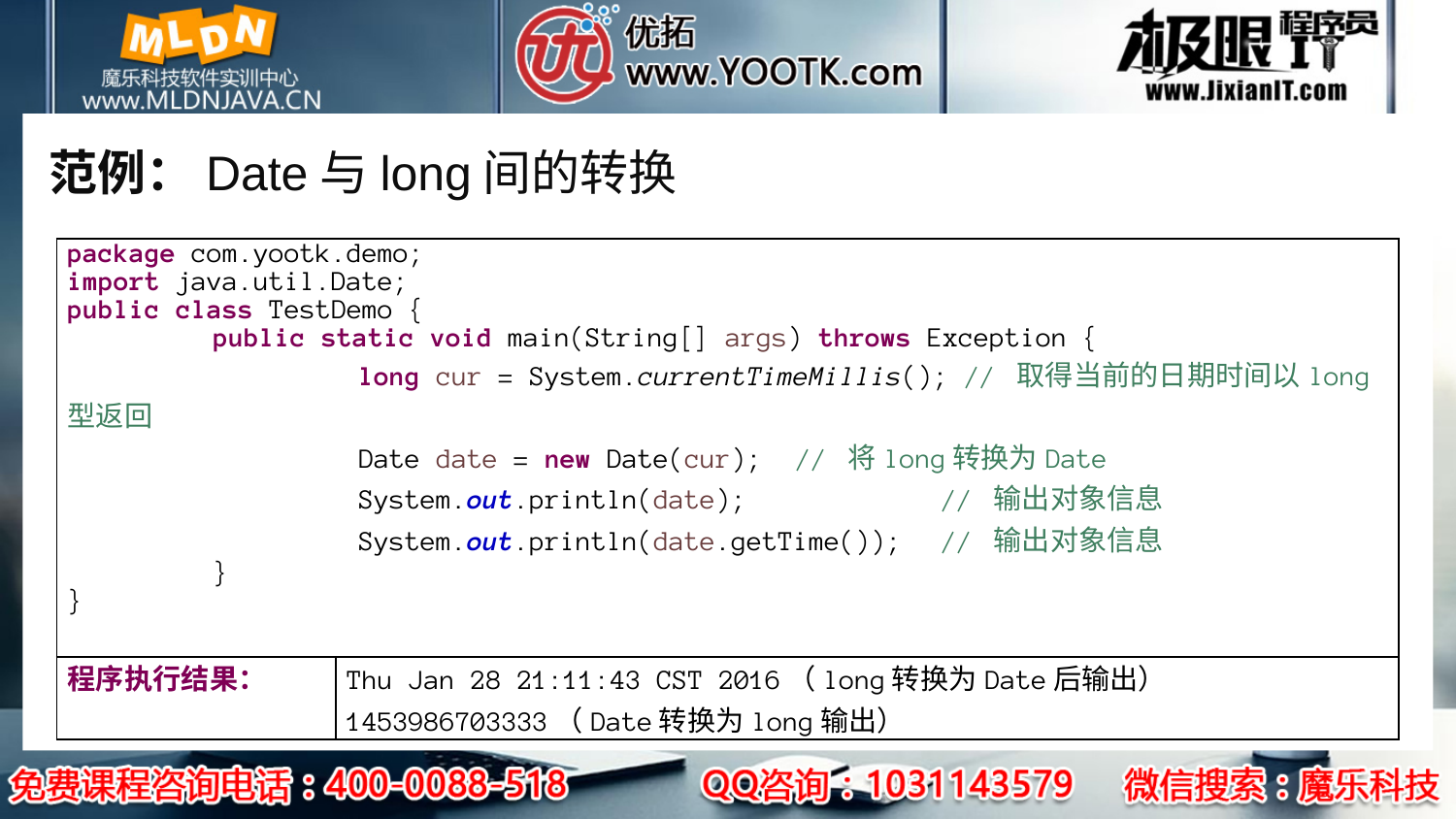

# 范例：Date与long间的转换
| package com.yootk.demo; import java.util.Date; public class TestDemo { public static void main(String[] args) throws Exception { long cur = System.currentTimeMillis(); // 取得当前的日期时间以long型返回 Date date = new Date(cur); // 将long转换为Date System.out.println(date); // 输出对象信息 System.out.println(date.getTime()); // 输出对象信息 } } |  |
| --- | --- |
| 程序执行结果： | Thu Jan 28 21:11:43 CST 2016（long转换为Date后输出） 1453986703333（Date转换为long输出） |